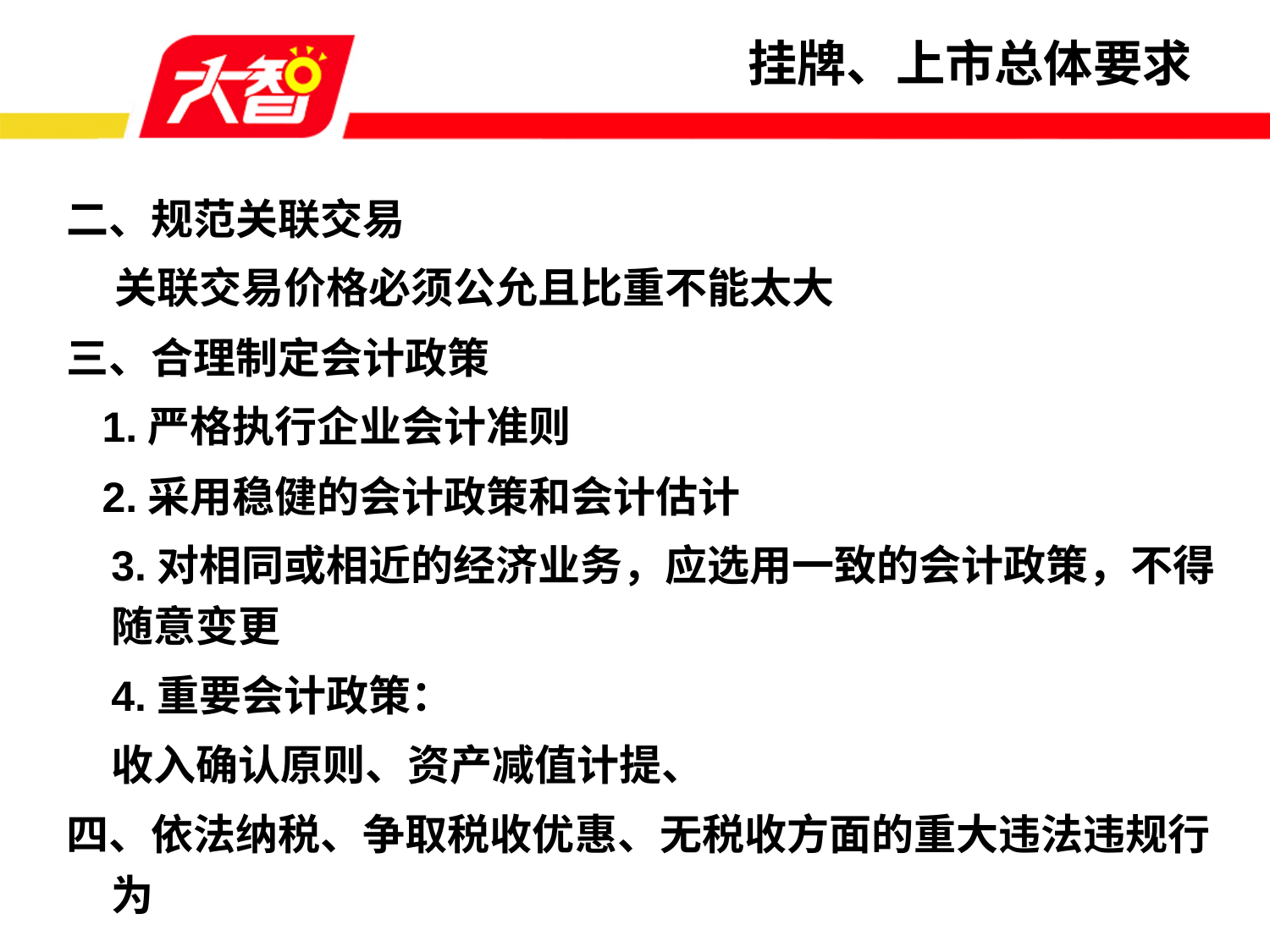

挂牌、上市总体要求
二、规范关联交易
    关联交易价格必须公允且比重不能太大
三、合理制定会计政策
   1.严格执行企业会计准则
   2.采用稳健的会计政策和会计估计
	3.对相同或相近的经济业务，应选用一致的会计政策，不得随意变更
	4.重要会计政策：
	收入确认原则、资产减值计提、
四、依法纳税、争取税收优惠、无税收方面的重大违法违规行为